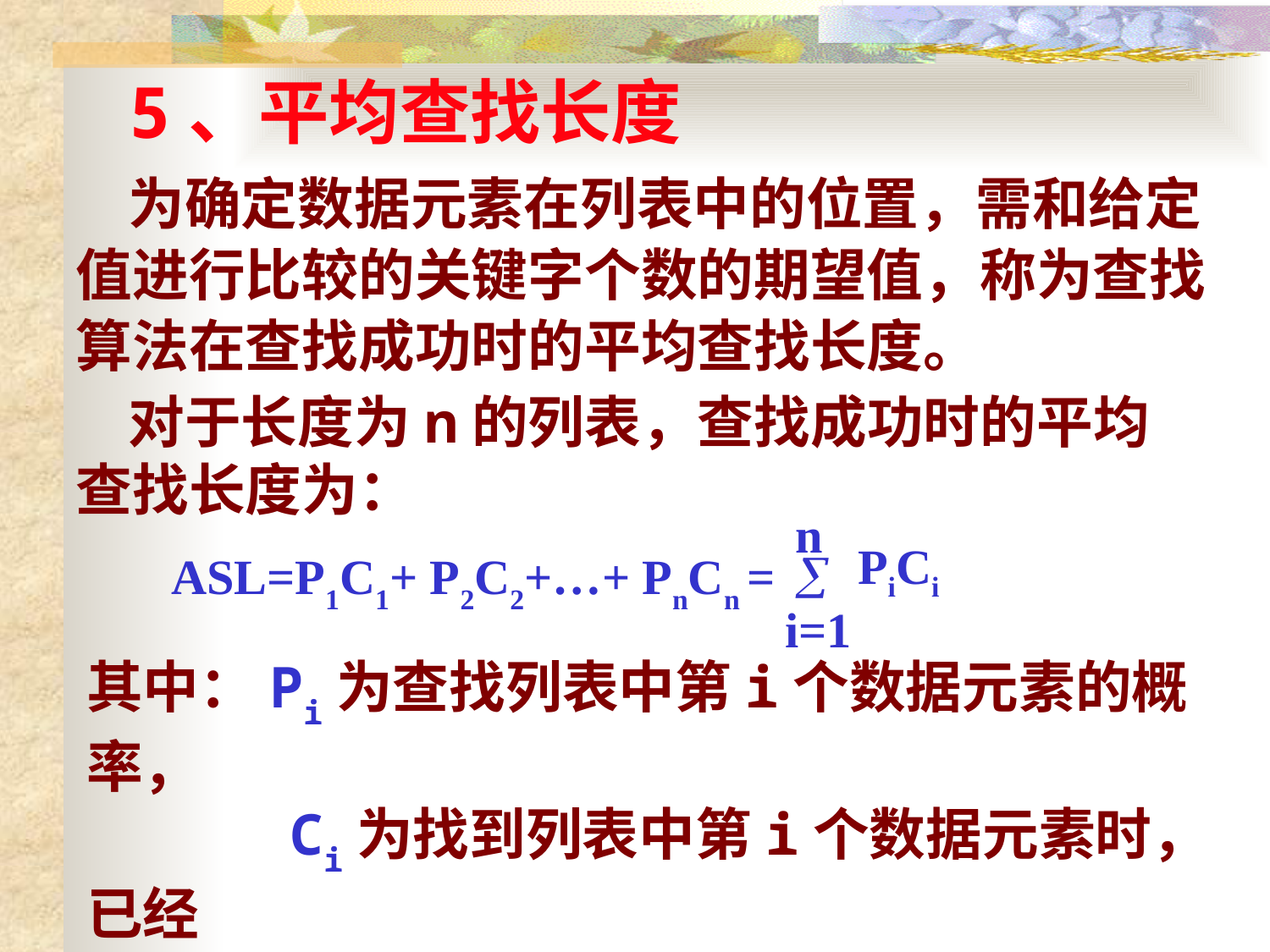

# 5、平均查找长度
   为确定数据元素在列表中的位置，需和给定值进行比较的关键字个数的期望值，称为查找算法在查找成功时的平均查找长度。
   对于长度为n的列表，查找成功时的平均查找长度为：
n
PiCi
ASL=P1C1+ P2C2+…+ PnCn =
∑
i=1
其中：Pi为查找列表中第i个数据元素的概率，
      Ci为找到列表中第i个数据元素时，已经
        进行过的关键字比较次数。